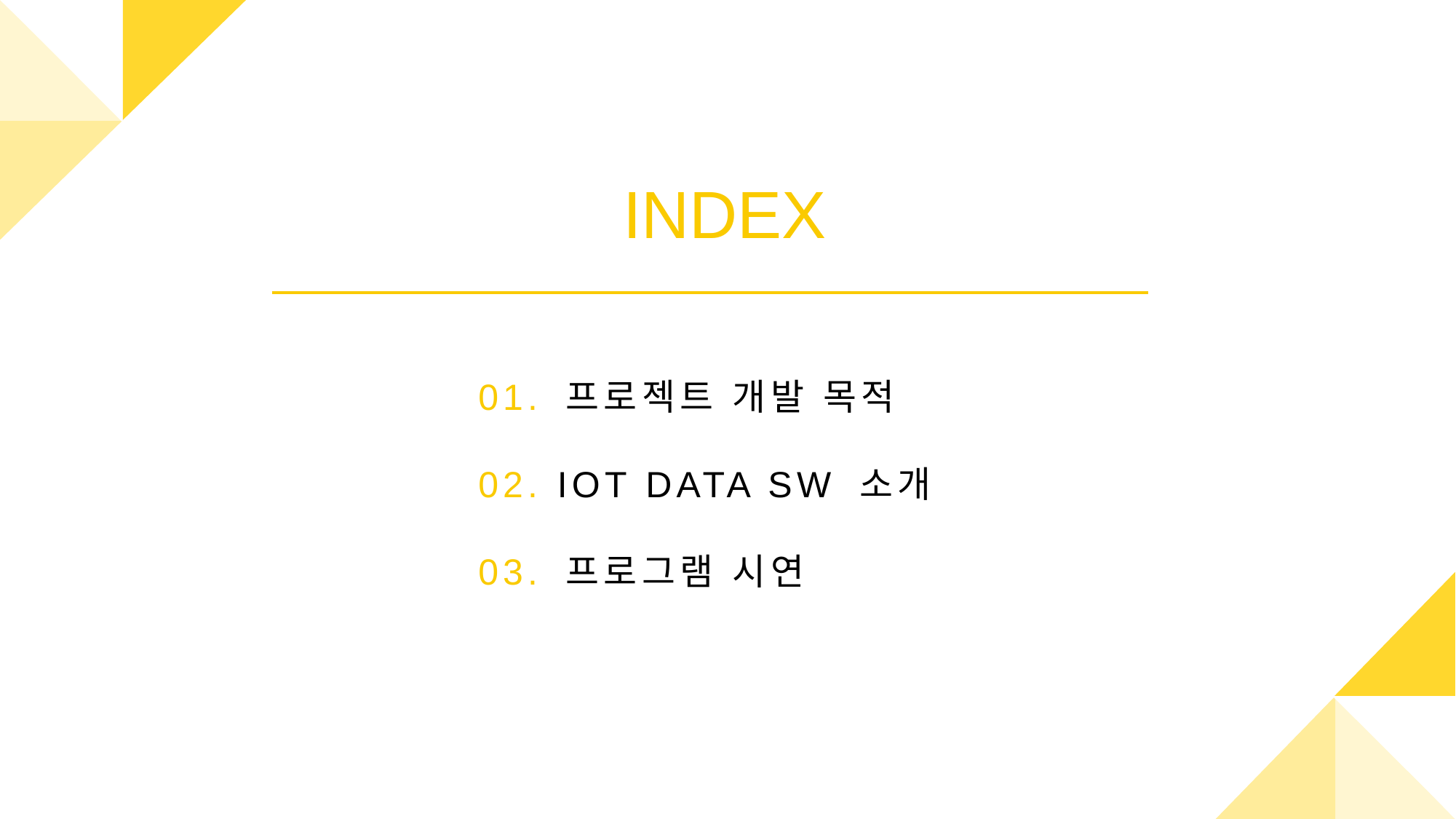

INDEX
01. 프로젝트 개발 목적

02. IOT DATA SW 소개

03. 프로그램 시연